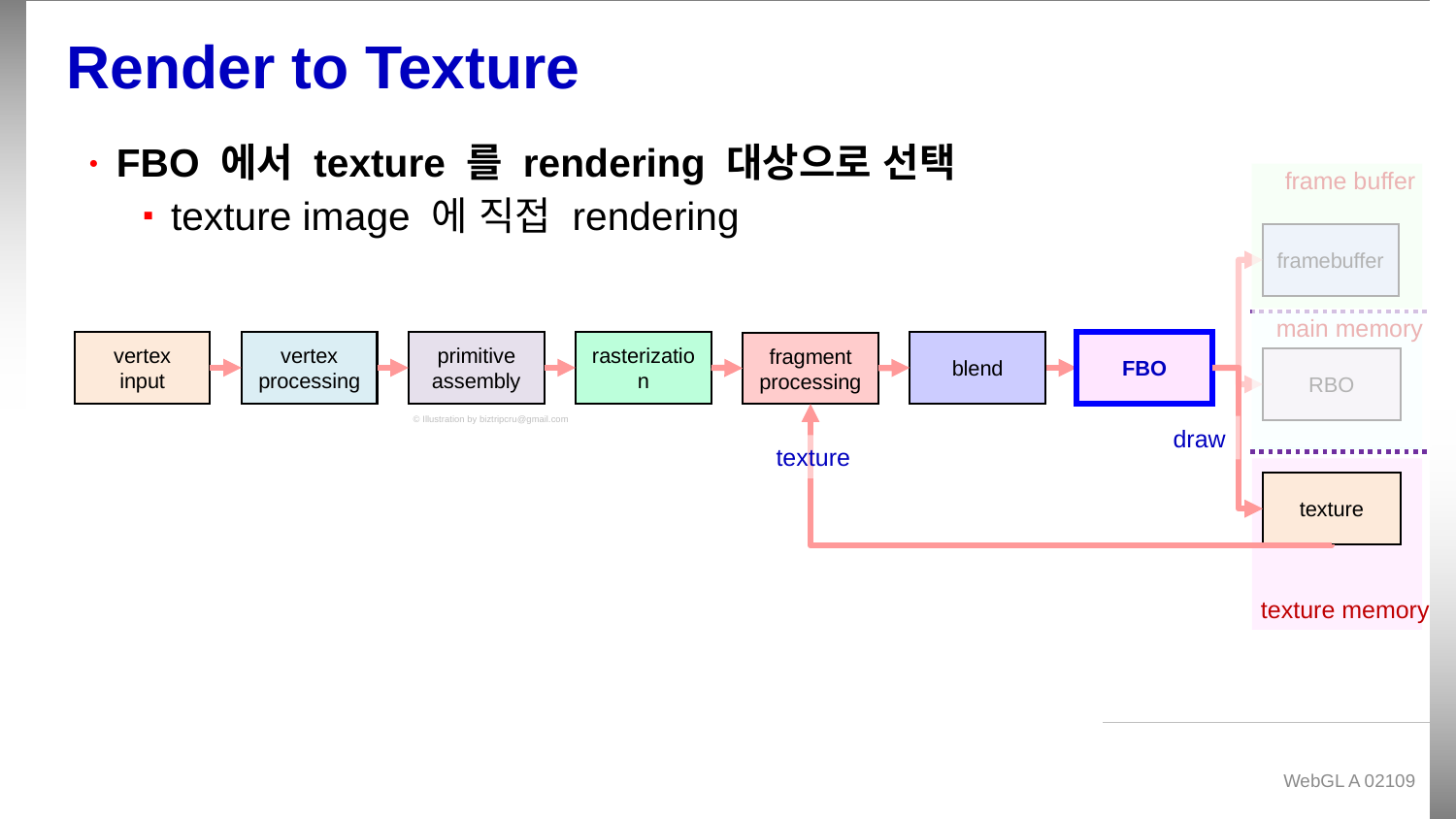

# Render to Texture

FBO 에서 texture 를 rendering 대상으로 선택
texture image 에 직접 rendering
frame buffer

main memory

texture memory
framebuffer
FBO
vertex
input
vertex
processing
primitive assembly
rasterization
blend
fragment processing
RBO
© Illustration by biztripcru@gmail.com
draw
texture
texture
WebGL A 02109